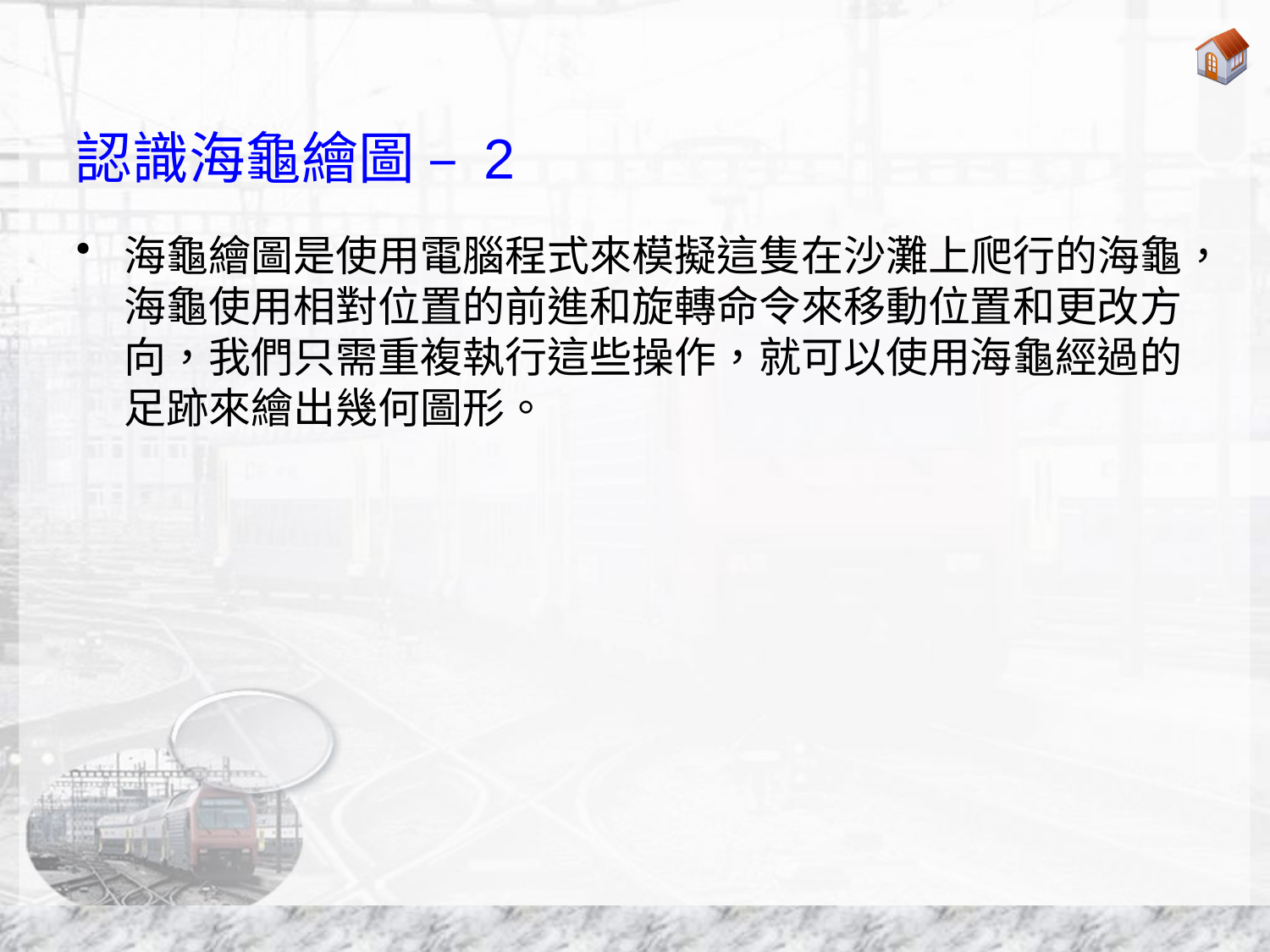

# 認識海龜繪圖 – 2
海龜繪圖是使用電腦程式來模擬這隻在沙灘上爬行的海龜，海龜使用相對位置的前進和旋轉命令來移動位置和更改方向，我們只需重複執行這些操作，就可以使用海龜經過的足跡來繪出幾何圖形。